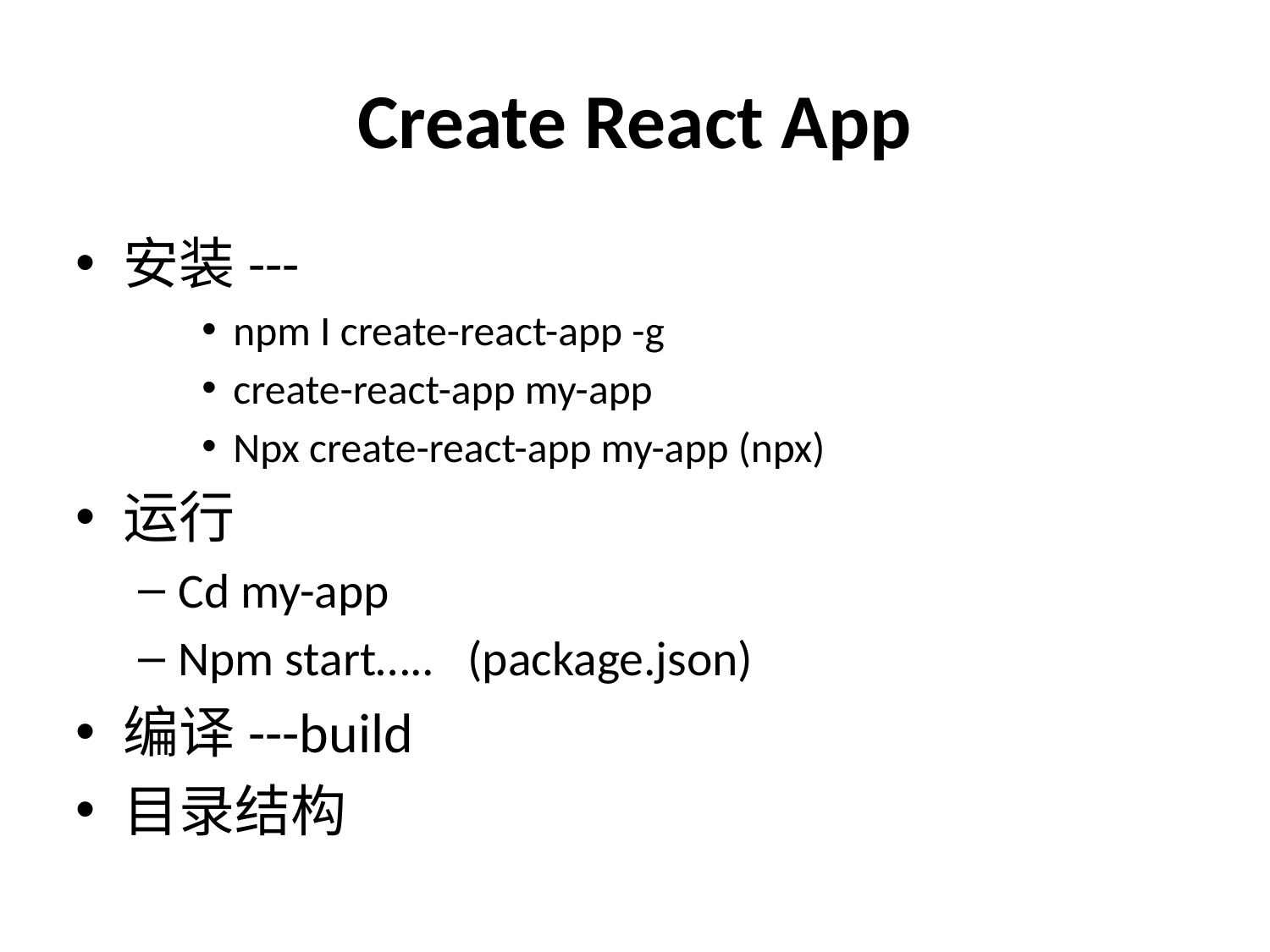

Create React App
安装---
npm I create-react-app -g
create-react-app my-app
Npx create-react-app my-app (npx)
运行
Cd my-app
Npm start…..   (package.json)
编译---build
目录结构